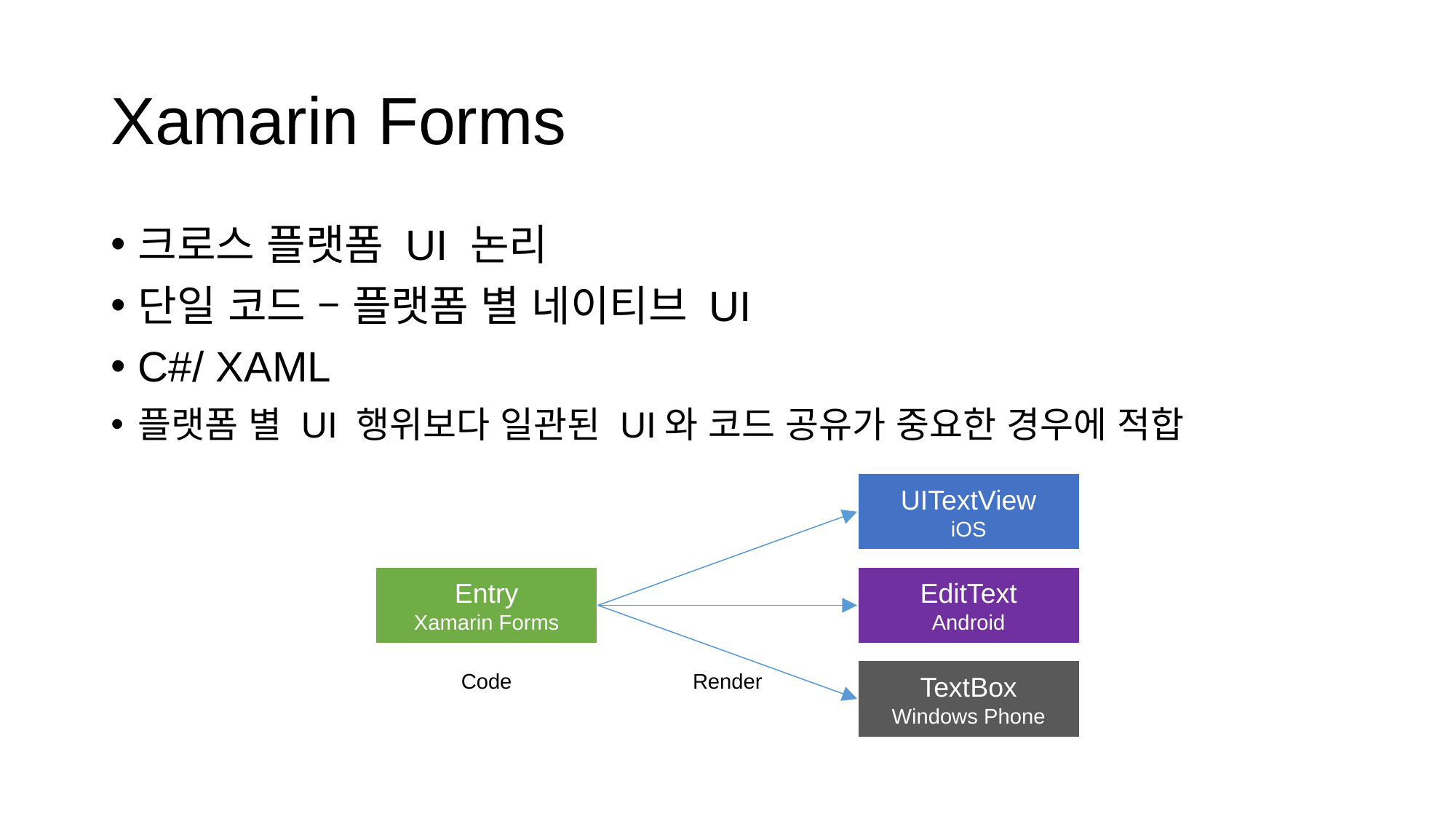

# Xamarin Forms
크로스 플랫폼 UI 논리
단일 코드 – 플랫폼 별 네이티브 UI
C#/ XAML
플랫폼 별 UI 행위보다 일관된 UI와 코드 공유가 중요한 경우에 적합
UITextView
iOS
Entry
Xamarin Forms
EditText
Android
TextBox
Windows Phone
Render
Code